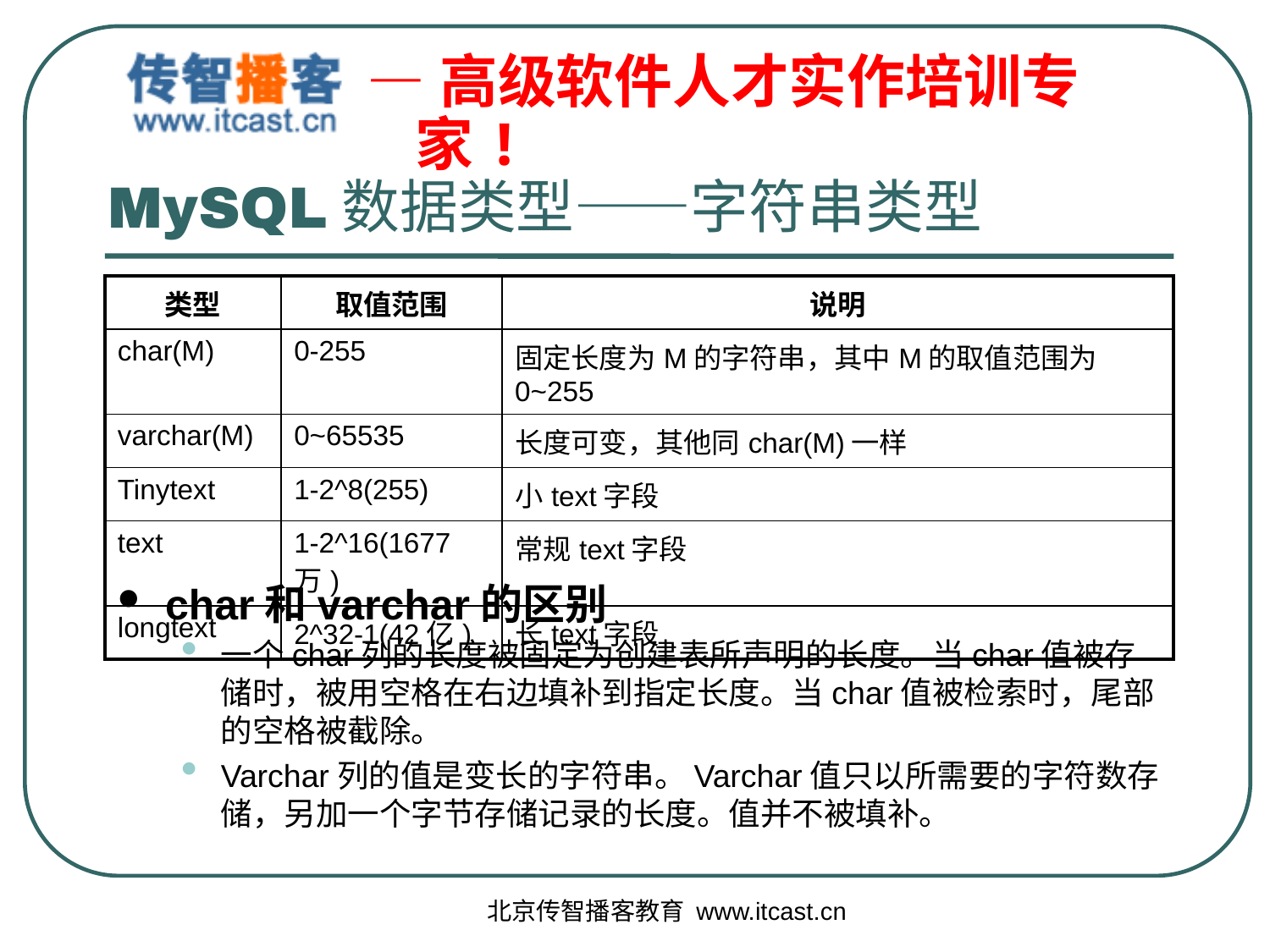

# MySQL数据类型——字符串类型
| 类型 | 取值范围 | 说明 |
| --- | --- | --- |
| char(M) | 0-255 | 固定长度为M的字符串，其中M的取值范围为0~255 |
| varchar(M) | 0~65535 | 长度可变，其他同char(M)一样 |
| Tinytext | 1-2^8(255) | 小text字段 |
| text | 1-2^16(1677万) | 常规text字段 |
| longtext | 2^32-1(42亿) | 长text字段 |
char和varchar的区别
一个char列的长度被固定为创建表所声明的长度。当char值被存储时，被用空格在右边填补到指定长度。当char值被检索时，尾部的空格被截除。
Varchar列的值是变长的字符串。Varchar值只以所需要的字符数存储，另加一个字节存储记录的长度。值并不被填补。